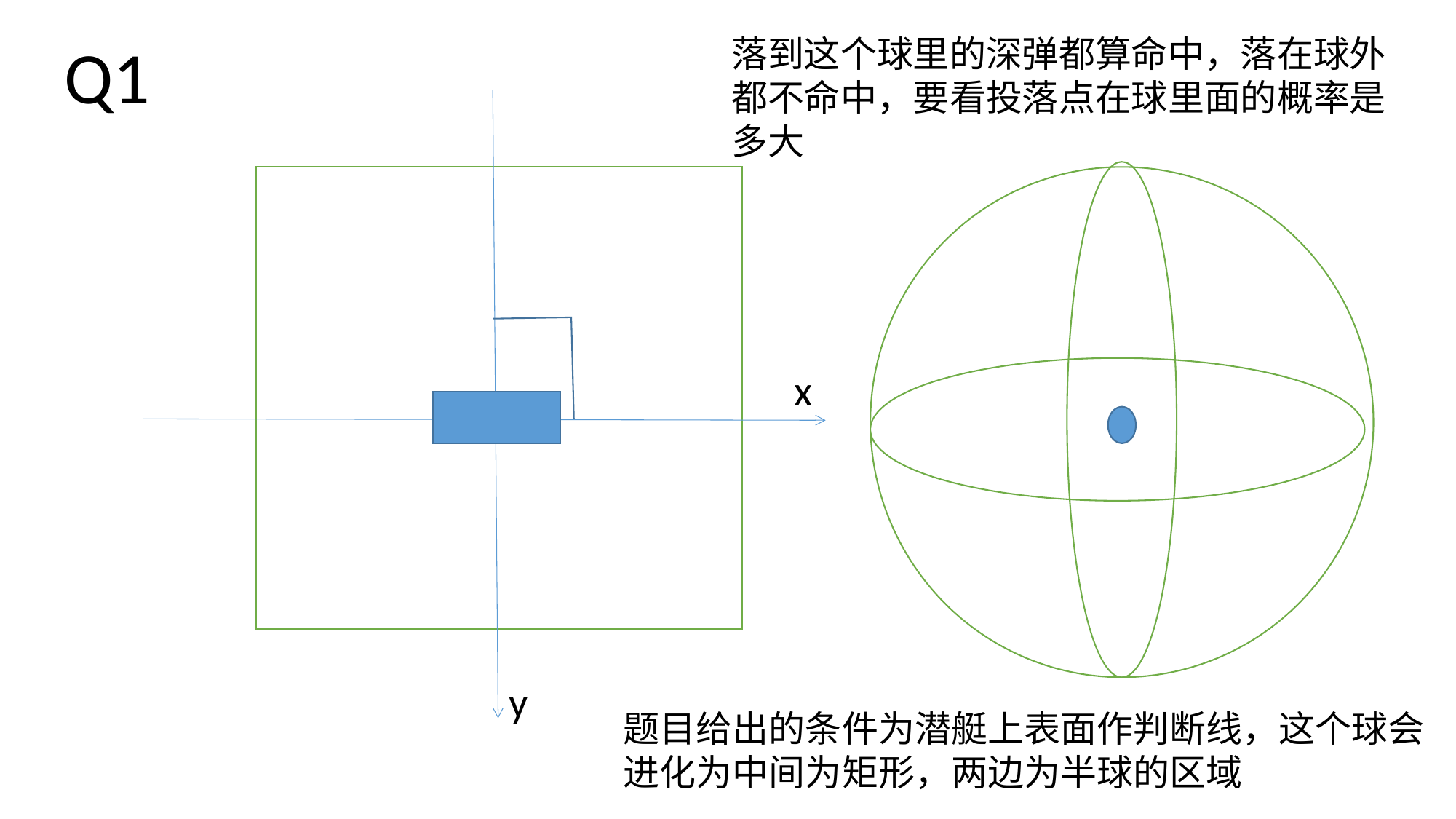

Q1
落到这个球里的深弹都算命中，落在球外都不命中，要看投落点在球里面的概率是多大

x

y
题目给出的条件为潜艇上表面作判断线，这个球会进化为中间为矩形，两边为半球的区域